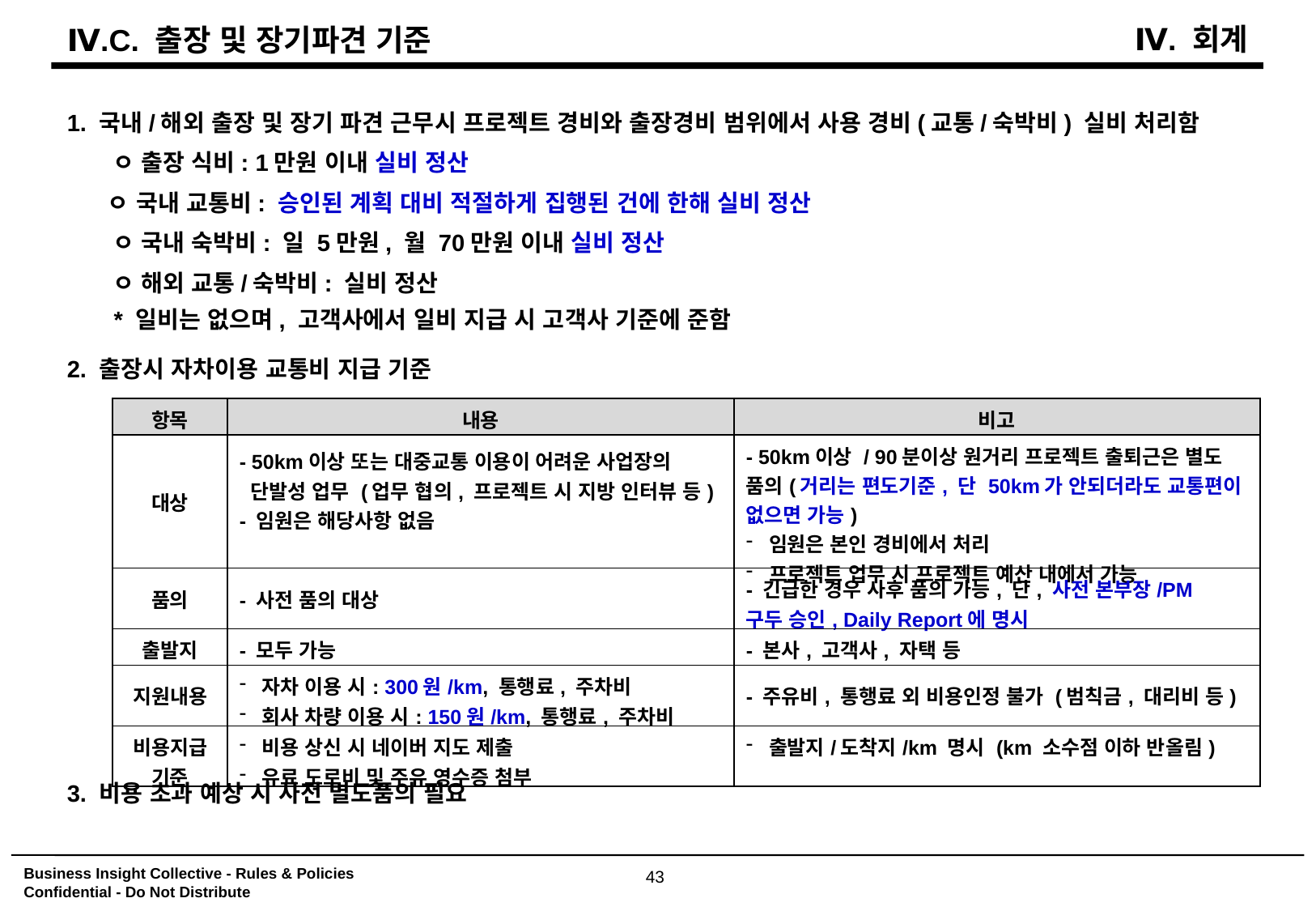

Ⅳ. 회계
Ⅳ.C. 출장 및 장기파견 기준
1. 국내/해외 출장 및 장기 파견 근무시 프로젝트 경비와 출장경비 범위에서 사용 경비(교통/숙박비) 실비 처리함
	ㅇ 출장 식비: 1만원 이내 실비 정산
      ㅇ 국내 교통비: 승인된 계획 대비 적절하게 집행된 건에 한해 실비 정산
	ㅇ 국내 숙박비: 일 5만원, 월 70만원 이내 실비 정산
	ㅇ 해외 교통/숙박비: 실비 정산
       * 일비는 없으며, 고객사에서 일비 지급 시 고객사 기준에 준함

2. 출장시 자차이용 교통비 지급 기준

3. 비용 초과 예상 시 사전 별도품의 필요
| 항목 | 내용 | 비고 |
| --- | --- | --- |
| 대상 | - 50km이상 또는 대중교통 이용이 어려운 사업장의   단발성 업무 (업무 협의, 프로젝트 시 지방 인터뷰 등) - 임원은 해당사항 없음 | - 50km이상 / 90분이상 원거리 프로젝트 출퇴근은 별도 품의(거리는 편도기준, 단 50km가 안되더라도 교통편이 없으면 가능) 임원은 본인 경비에서 처리 프로젝트 업무 시 프로젝트 예산 내에서 가능 |
| 품의 | - 사전 품의 대상 | - 긴급한 경우 사후 품의 가능, 단, 사전 본부장/PM 구두 승인, Daily Report에 명시 |
| 출발지 | - 모두 가능 | - 본사, 고객사, 자택 등 |
| 지원내용 | 자차 이용 시: 300원/km, 통행료, 주차비 회사 차량 이용 시: 150원/km, 통행료, 주차비 | - 주유비, 통행료 외 비용인정 불가 (범칙금, 대리비 등) |
| 비용지급 기준 | 비용 상신 시 네이버 지도 제출 유료 도로비 및 주유 영수증 첨부 | 출발지/도착지/km 명시 (km 소수점 이하 반올림) |